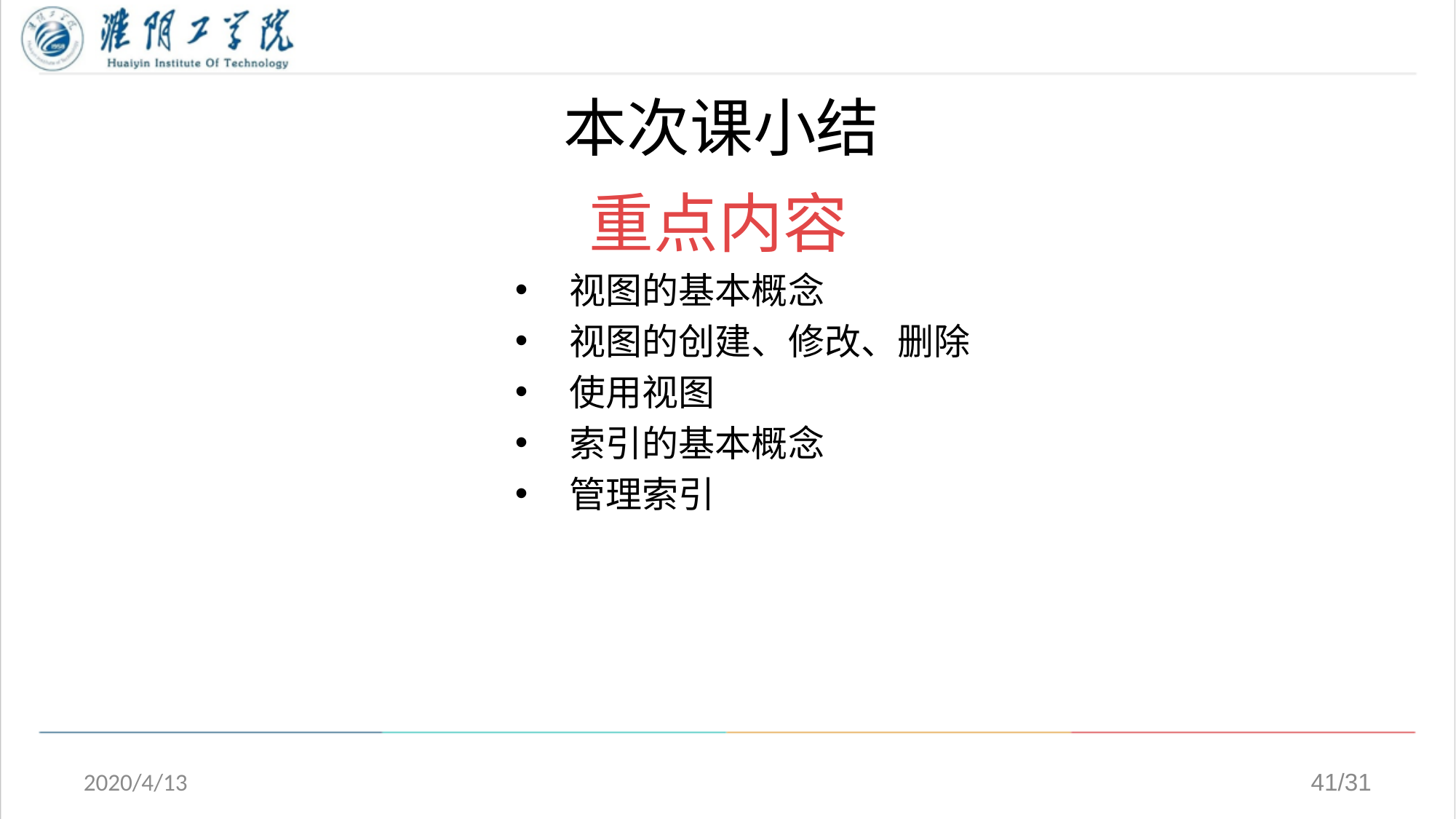

# 本次课小结
    重点内容
视图的基本概念
视图的创建、修改、删除
使用视图
索引的基本概念
管理索引

2020/4/13
41/31